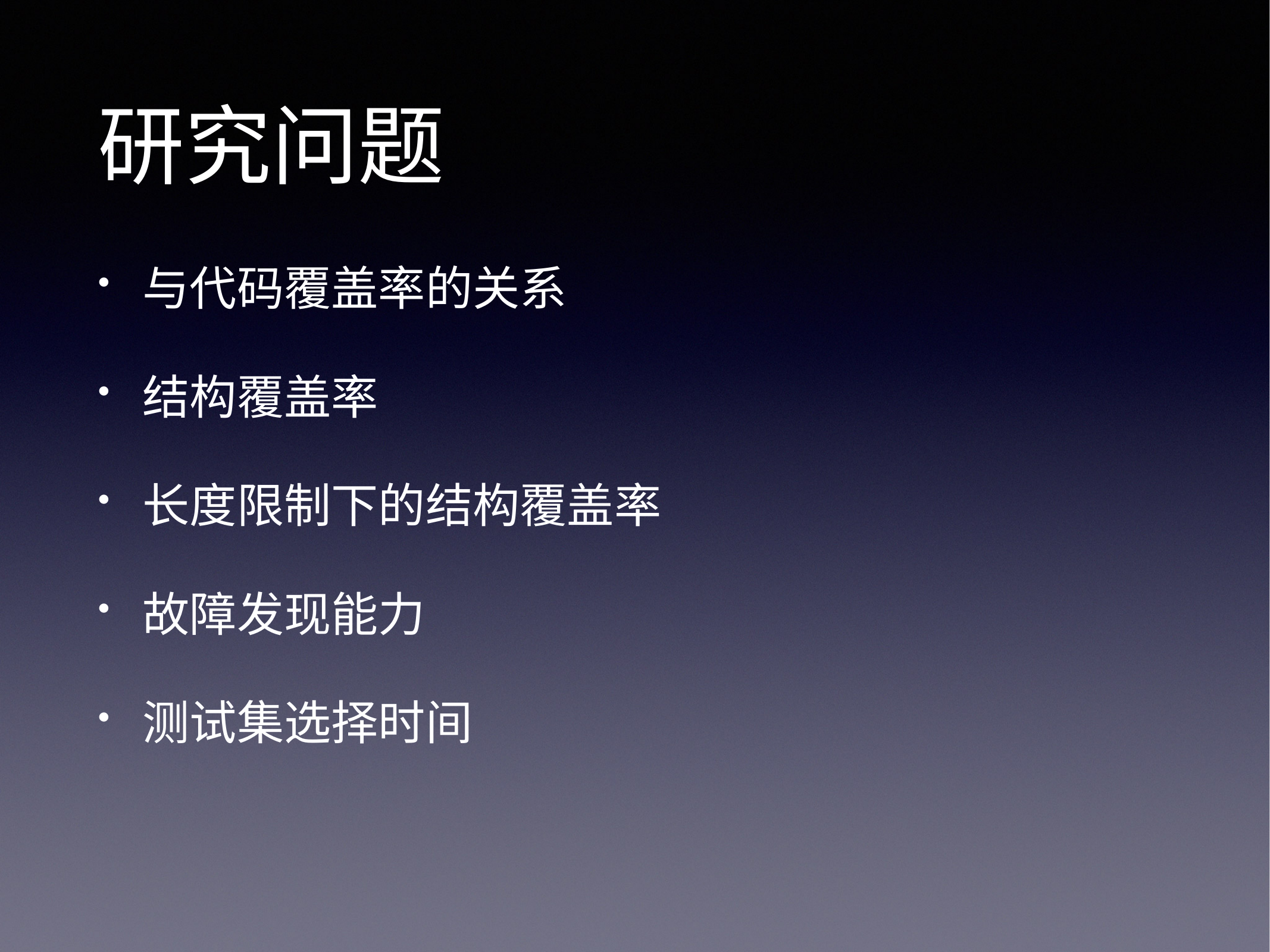

# 研究问题
与代码覆盖率的关系
结构覆盖率
长度限制下的结构覆盖率
故障发现能力
测试集选择时间